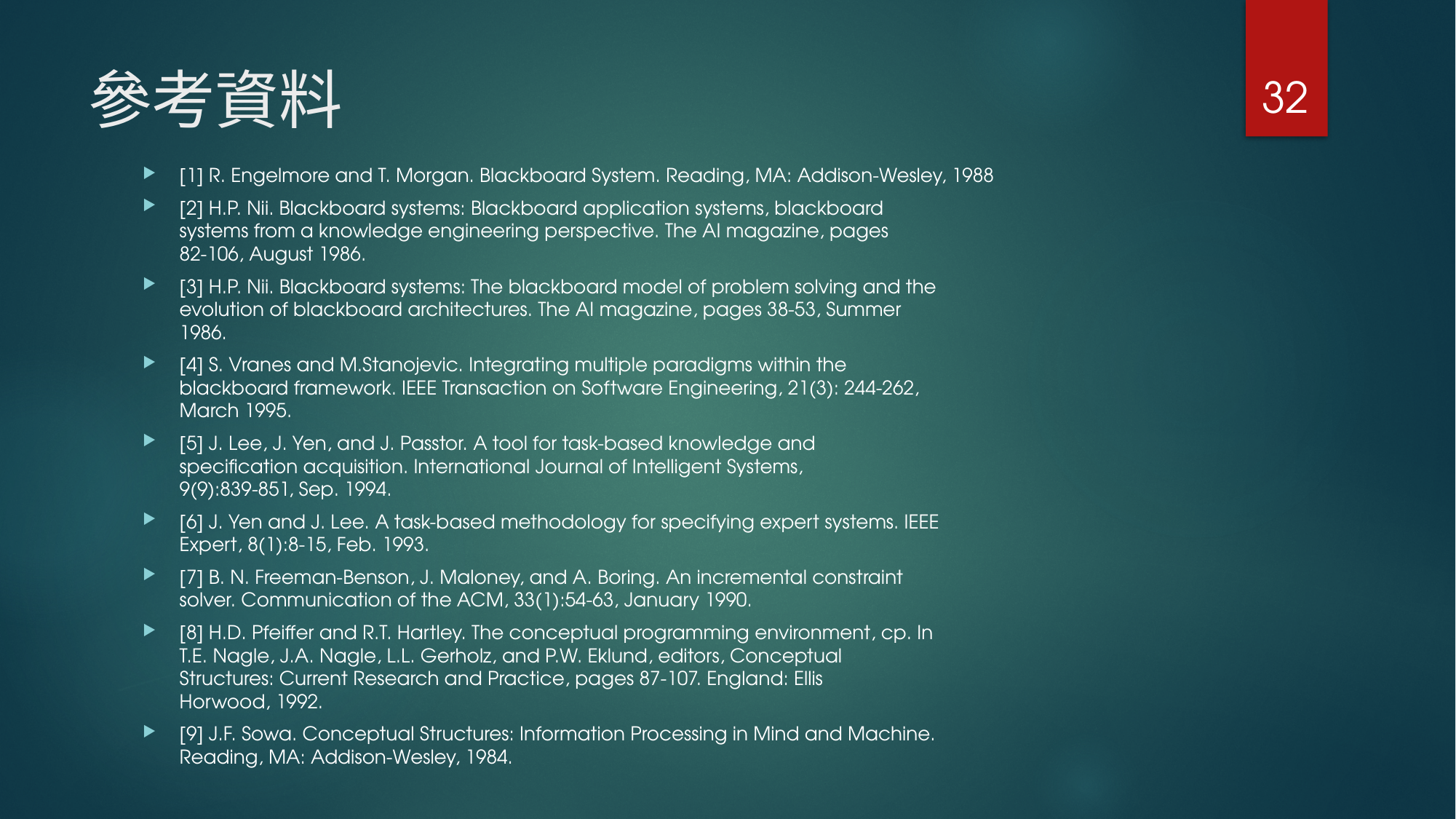

32
# 參考資料
[1] R. Engelmore and T. Morgan. Blackboard System. Reading, MA: Addison-Wesley, 1988
[2] H.P. Nii. Blackboard systems: Blackboard application systems, blackboard
systems from a knowledge engineering perspective. The AI magazine, pages
82-106, August 1986.
[3] H.P. Nii. Blackboard systems: The blackboard model of problem solving and the
evolution of blackboard architectures. The AI magazine, pages 38-53, Summer
1986.
[4] S. Vranes and M.Stanojevic. Integrating multiple paradigms within the
blackboard framework. IEEE Transaction on Software Engineering, 21(3): 244-262,
March 1995.
[5] J. Lee, J. Yen, and J. Passtor. A tool for task-based knowledge and
specification acquisition. International Journal of Intelligent Systems,
9(9):839-851, Sep. 1994.
[6] J. Yen and J. Lee. A task-based methodology for specifying expert systems. IEEE
Expert, 8(1):8-15, Feb. 1993.
[7] B. N. Freeman-Benson, J. Maloney, and A. Boring. An incremental constraint
solver. Communication of the ACM, 33(1):54-63, January 1990.
[8] H.D. Pfeiffer and R.T. Hartley. The conceptual programming environment, cp. In
T.E. Nagle, J.A. Nagle, L.L. Gerholz, and P.W. Eklund, editors, Conceptual
Structures: Current Research and Practice, pages 87-107. England: Ellis
Horwood, 1992.
[9] J.F. Sowa. Conceptual Structures: Information Processing in Mind and Machine.
Reading, MA: Addison-Wesley, 1984.